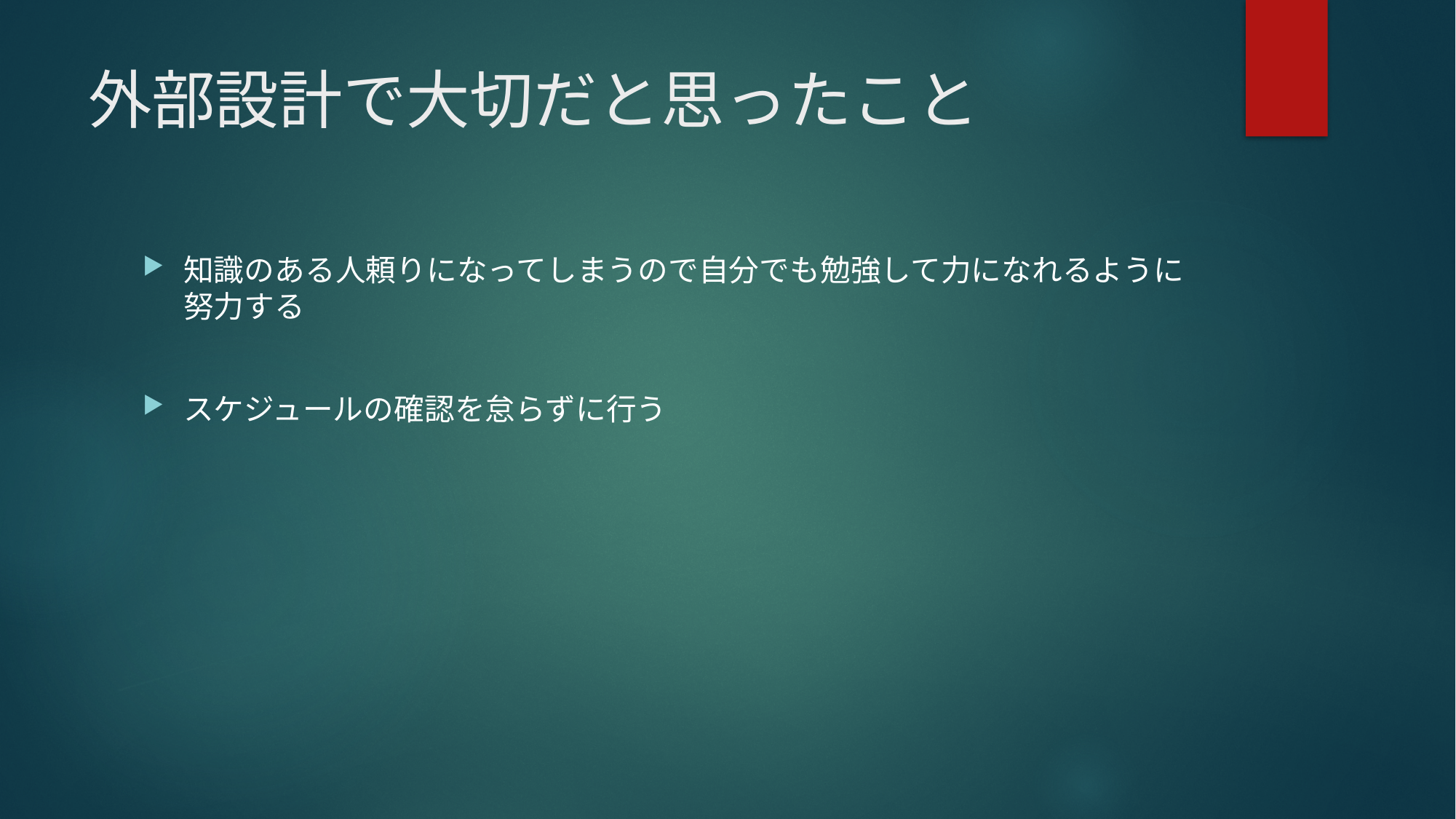

# 外部設計で大切だと思ったこと
知識のある人頼りになってしまうので自分でも勉強して力になれるように努力する

スケジュールの確認を怠らずに行う